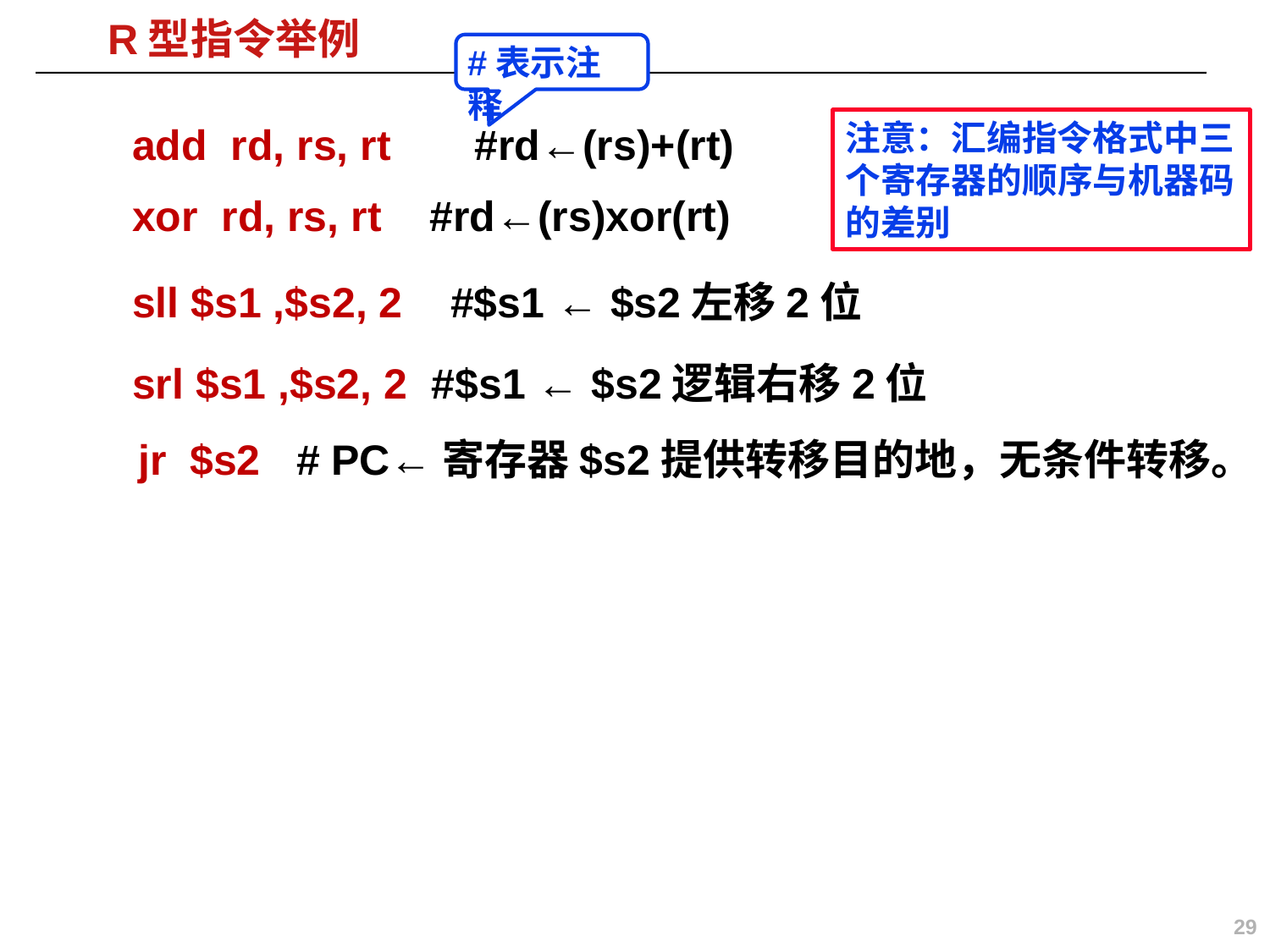

# R型指令举例
#表示注释
注意：汇编指令格式中三个寄存器的顺序与机器码的差别
add  rd, rs, rt       #rd←(rs)+(rt)
xor  rd, rs, rt    #rd←(rs)xor(rt)
sll $s1 ,$s2, 2    #$s1 ← $s2左移2位
srl $s1 ,$s2, 2  #$s1 ← $s2逻辑右移2位
jr  $s2   # PC←寄存器$s2提供转移目的地，无条件转移。
29